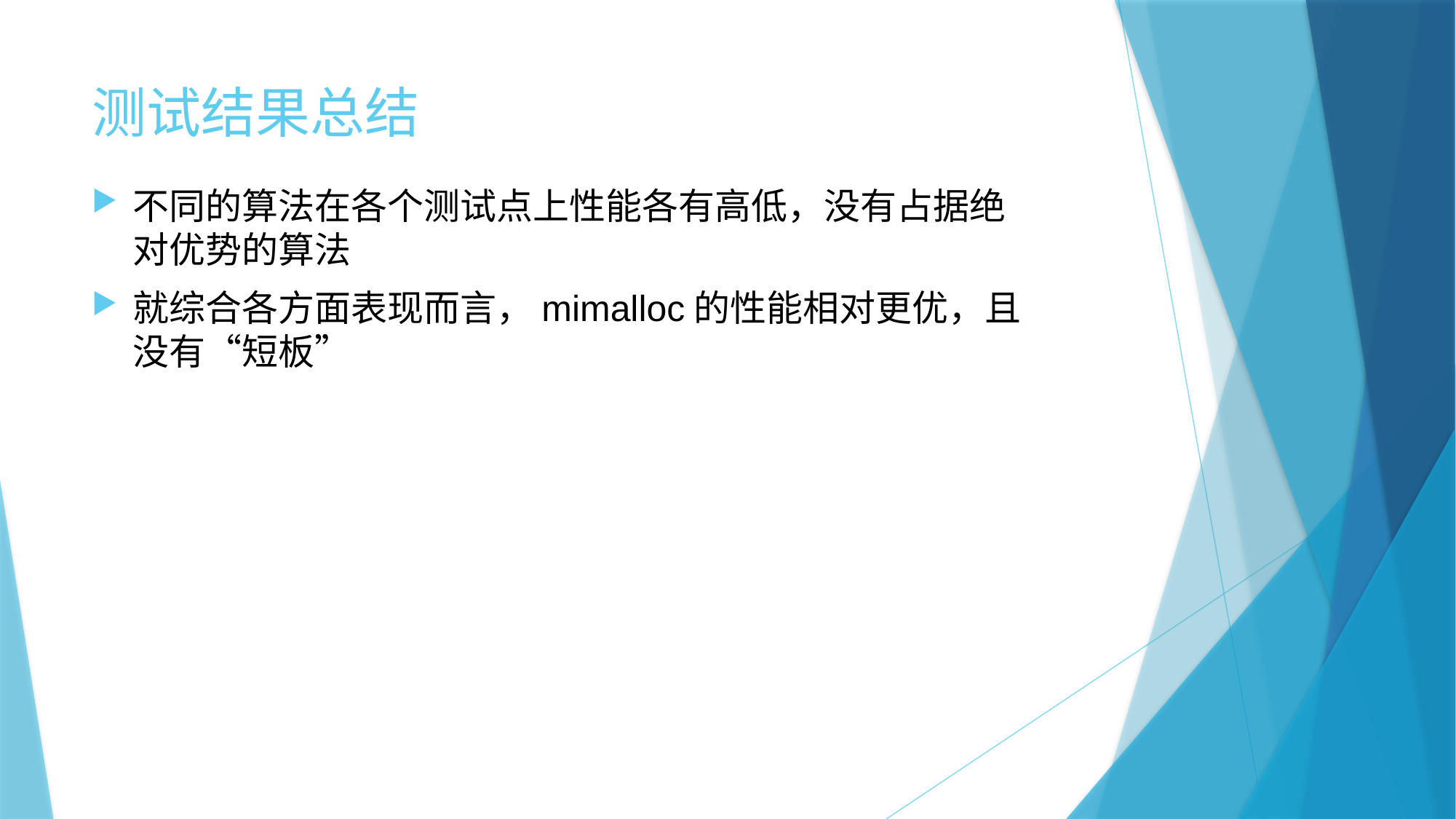

# 测试结果总结
不同的算法在各个测试点上性能各有高低，没有占据绝对优势的算法
就综合各方面表现而言，mimalloc的性能相对更优，且没有“短板”